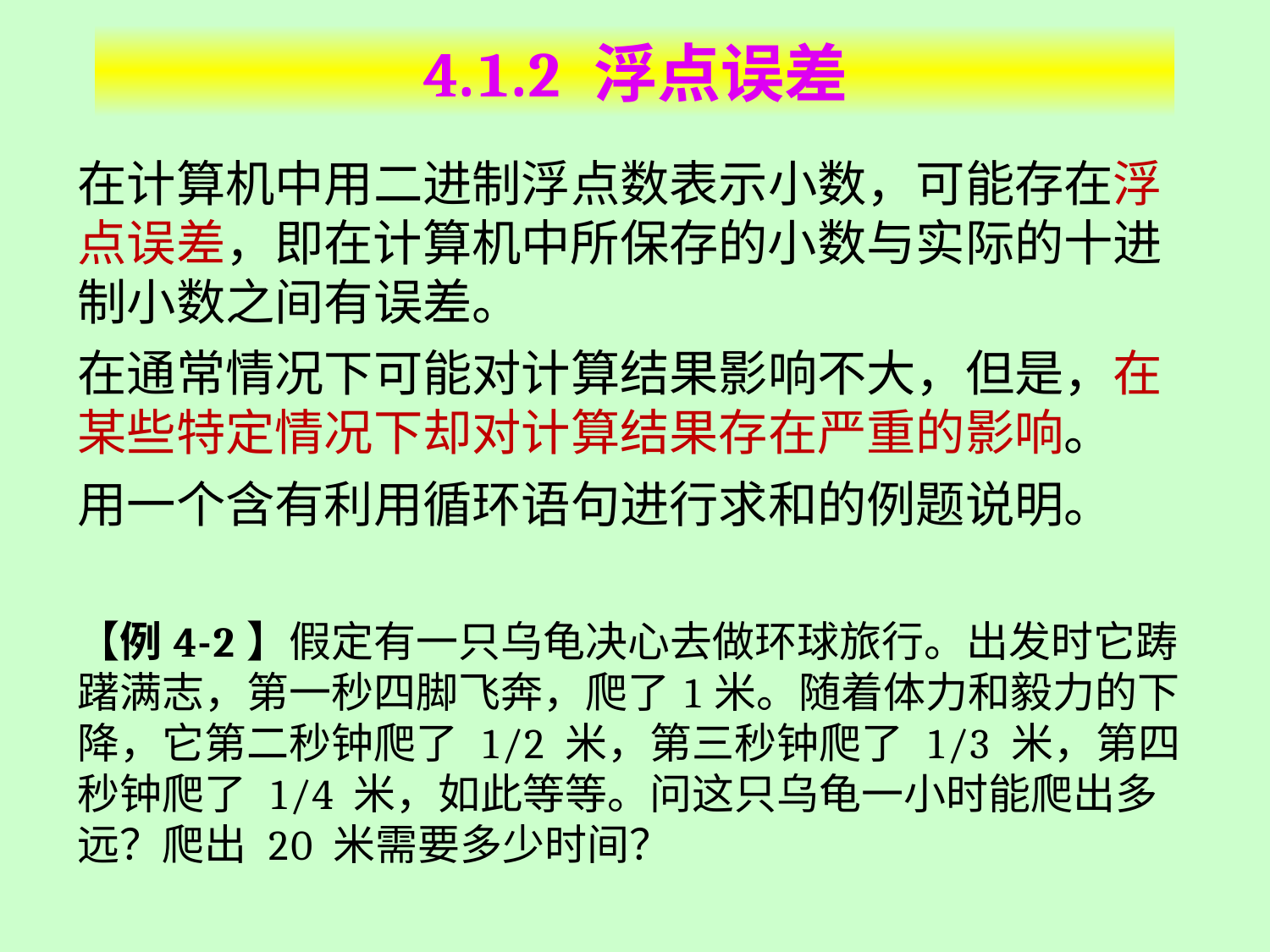

# 4.1.2 浮点误差
在计算机中用二进制浮点数表示小数，可能存在浮点误差，即在计算机中所保存的小数与实际的十进制小数之间有误差。
在通常情况下可能对计算结果影响不大，但是，在某些特定情况下却对计算结果存在严重的影响。
用一个含有利用循环语句进行求和的例题说明。

【例4-2】假定有一只乌龟决心去做环球旅行。出发时它踌躇满志，第一秒四脚飞奔，爬了1米。随着体力和毅力的下降，它第二秒钟爬了 1/2 米，第三秒钟爬了 1/3 米，第四秒钟爬了 1/4 米，如此等等。问这只乌龟一小时能爬出多远？爬出 20 米需要多少时间？
19